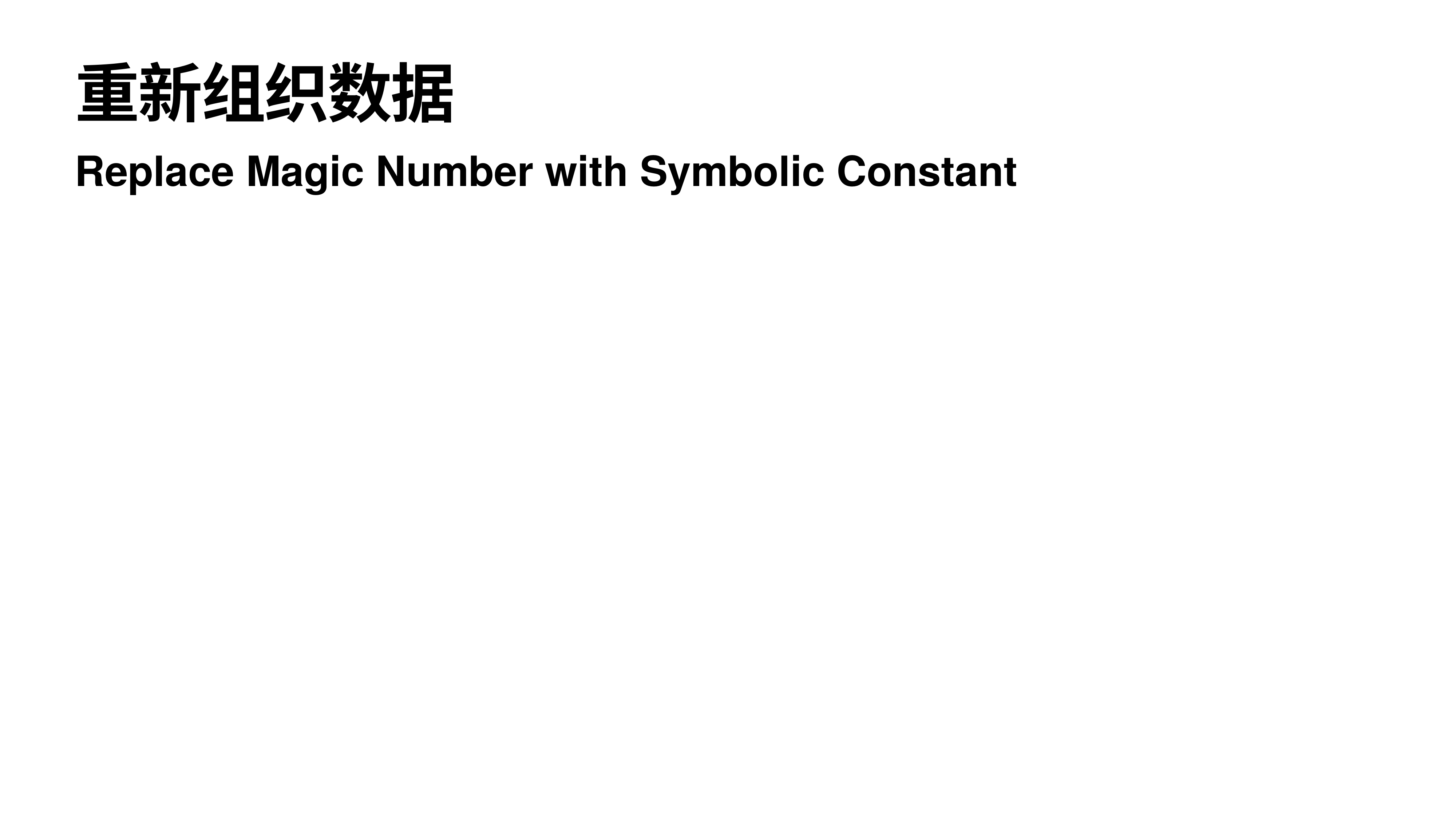

# 重新组织数据
Replace Magic Number with Symbolic Constant